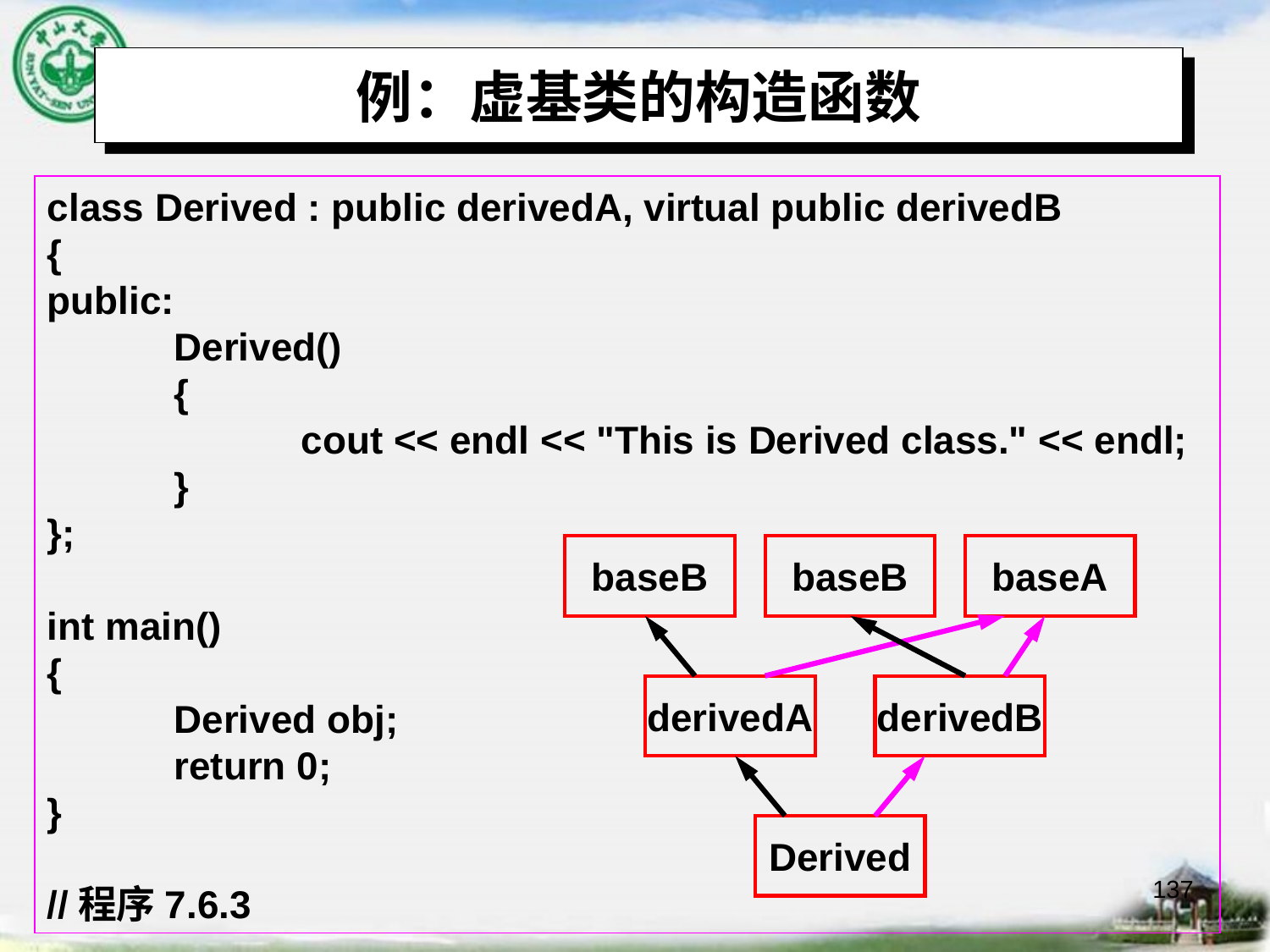

# 例：虚基类的构造函数
class Derived : public derivedA, virtual public derivedB
{
public:
	Derived()
	{
		cout << endl << "This is Derived class." << endl;
	}
};

int main()
{
	Derived obj;
	return 0;
}

//程序7.6.3
baseB
baseB
baseA

derivedA
derivedB

Derived
137